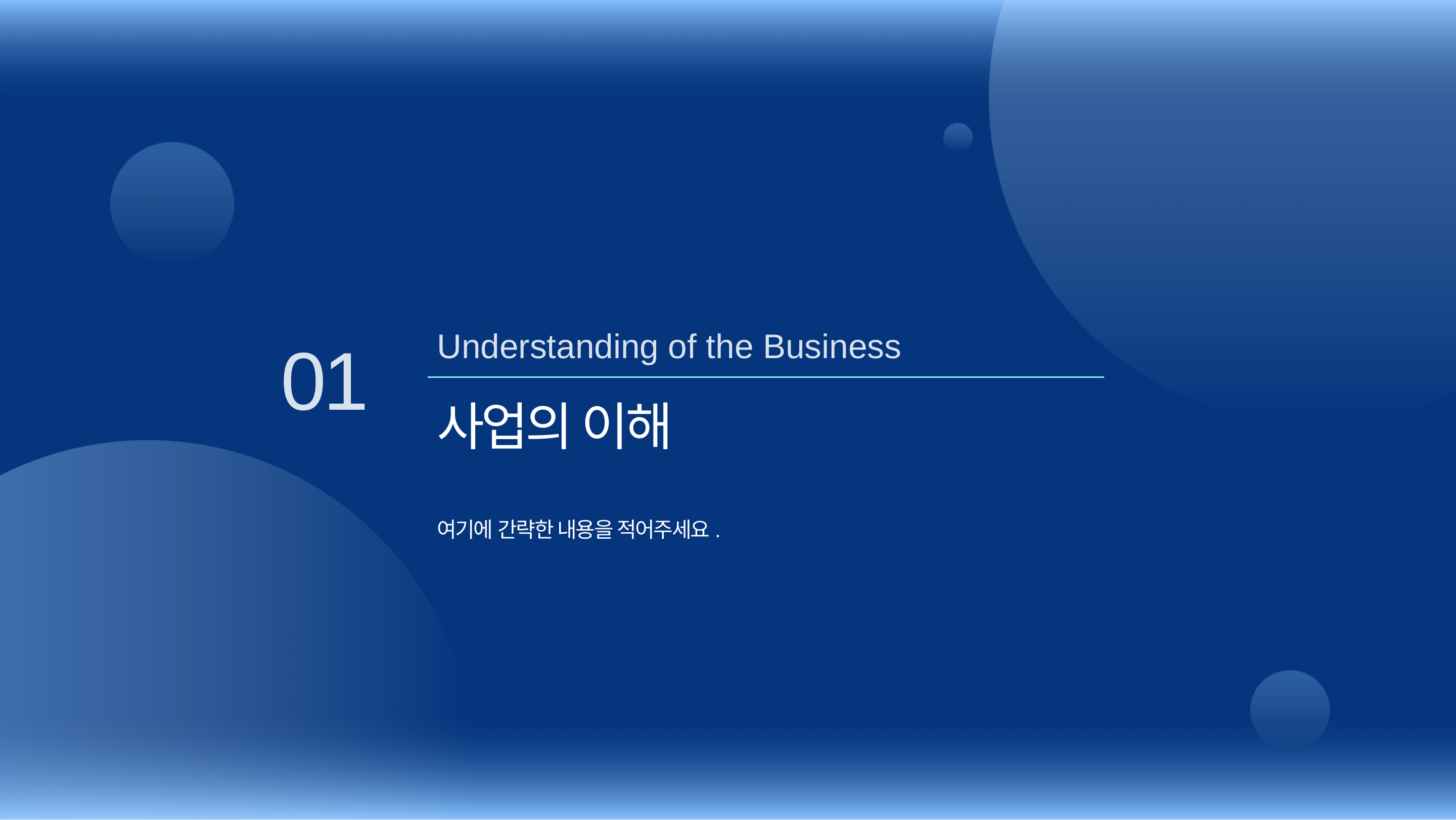

Understanding of the Business
01
사업의 이해
여기에 간략한 내용을 적어주세요.